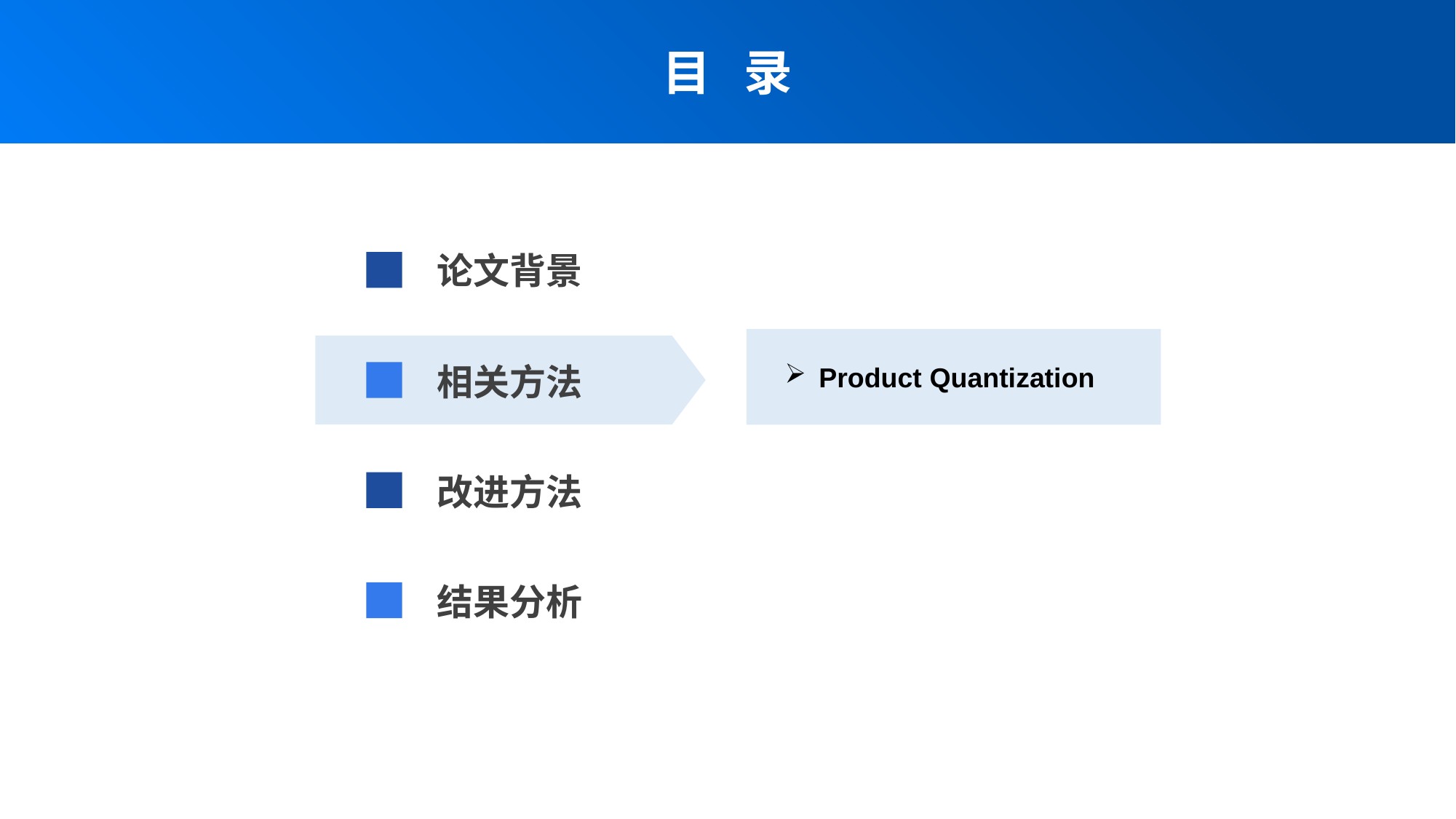

目   录

论文背景

相关方法
Product Quantization

改进方法

结果分析